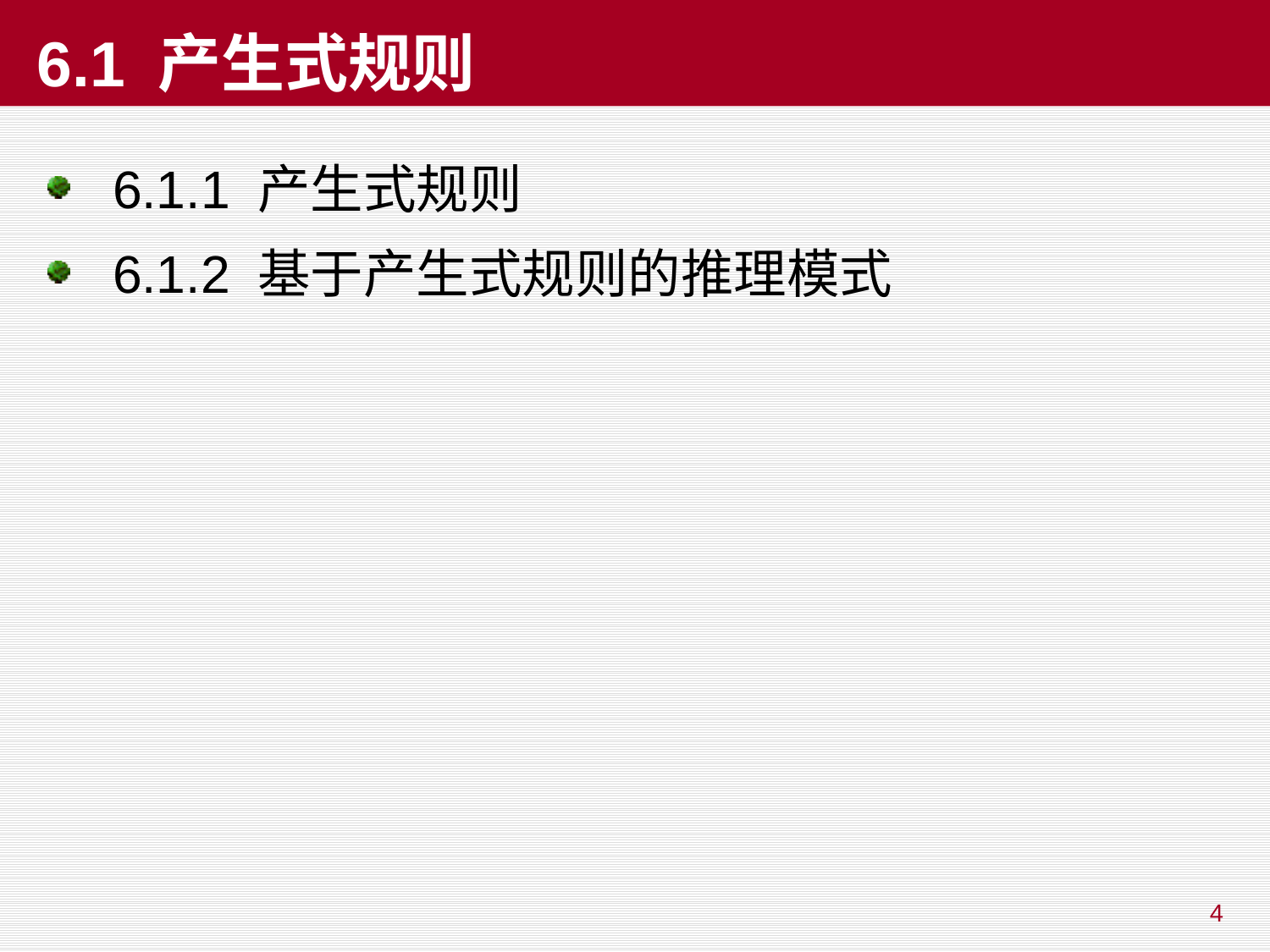

# 6.1 产生式规则
6.1.1 产生式规则
6.1.2 基于产生式规则的推理模式
4